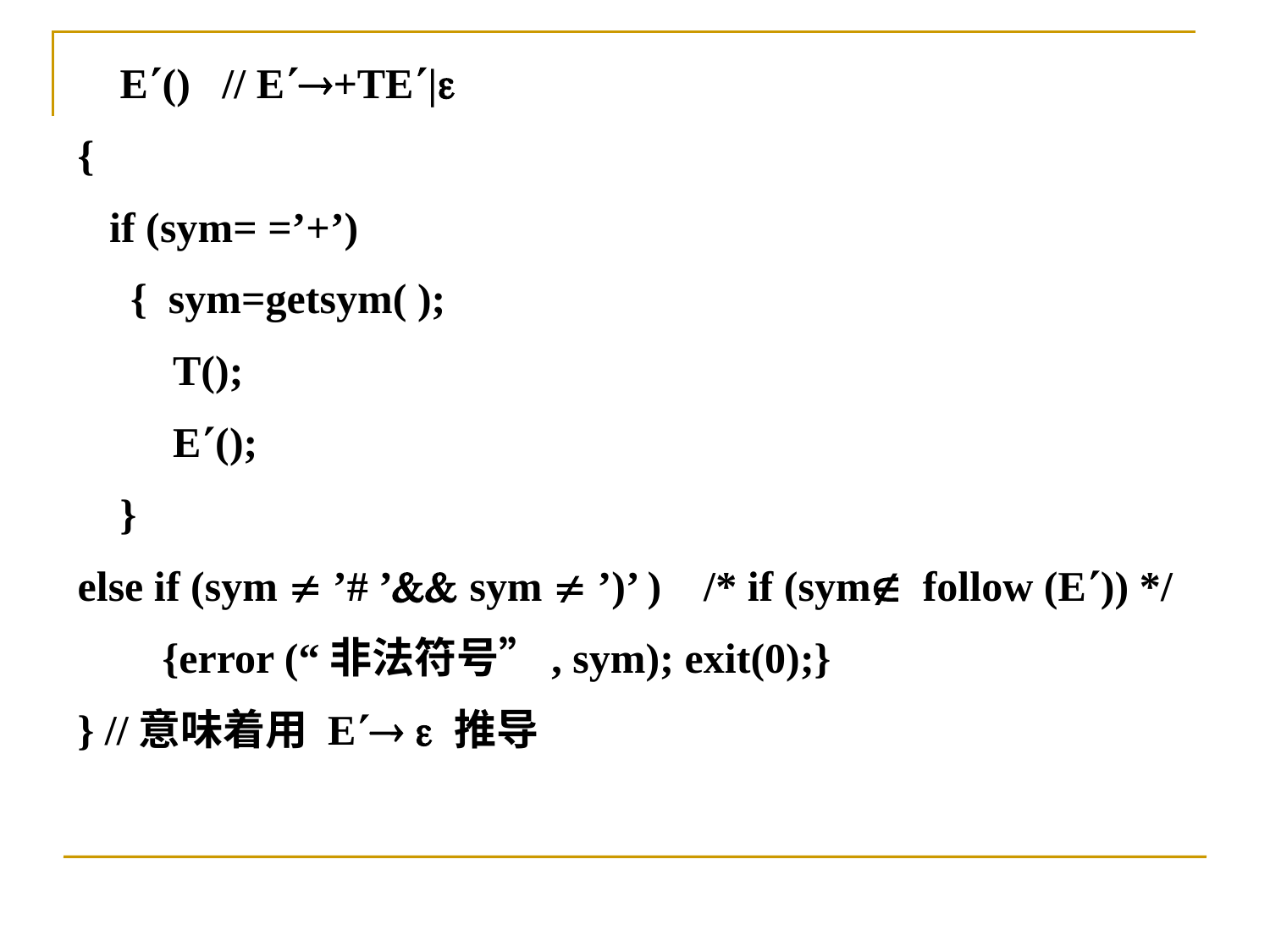

E′()   // E′→+TE′|ε
{
   if (sym= =’+’)
     {  sym=getsym( );
         T();
         E′();
    }
else if (sym ≠ ’# ’&& sym ≠ ’)’ )    /* if (sym∉  follow (E′)) */
        {error (“非法符号”, sym); exit(0);}
} //意味着用 E′→ ε 推导
107